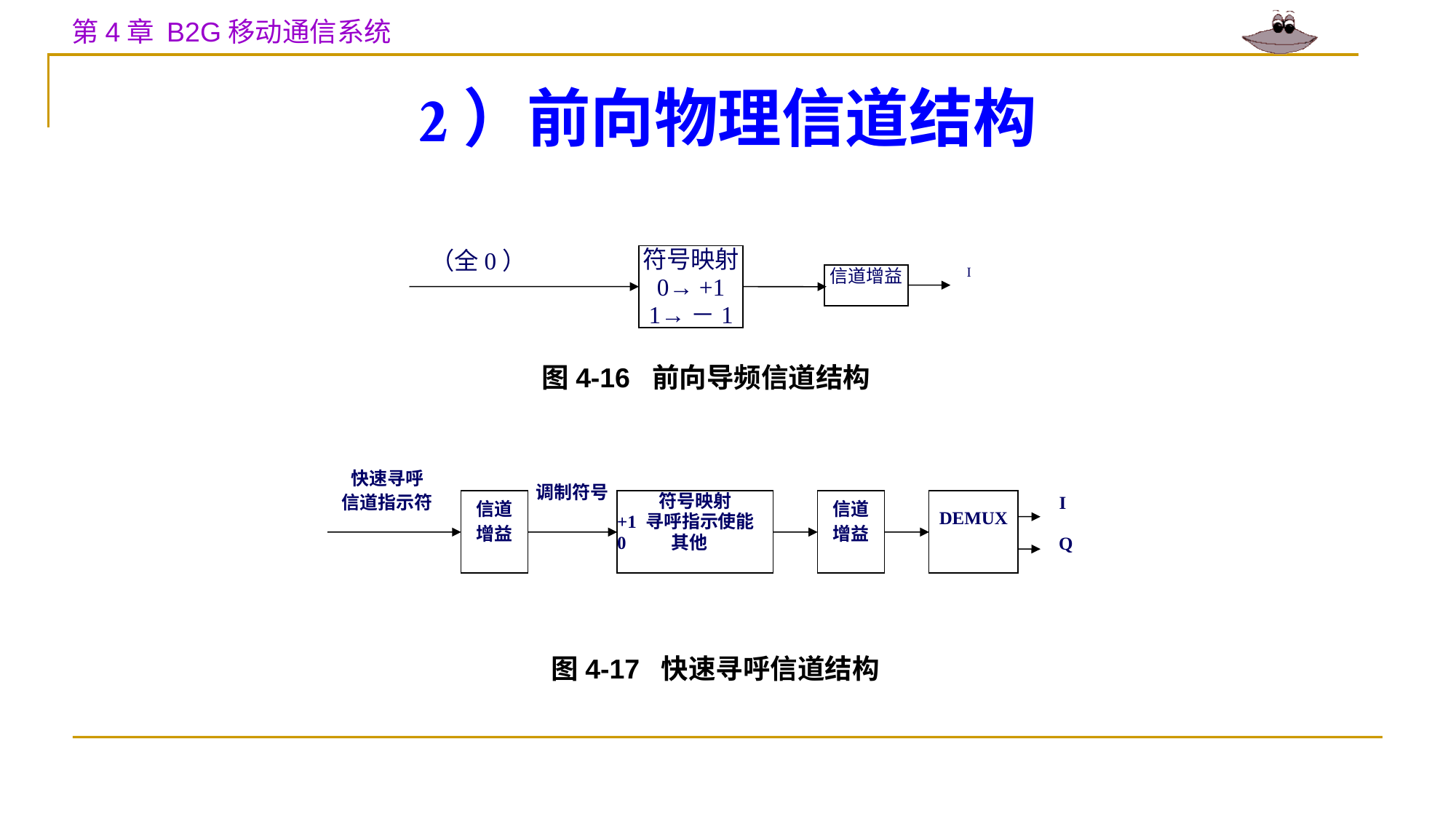

# 2）前向物理信道结构
（全0）
符号映射
0→ +1
1→－1

I
信道增益

图4-16  前向导频信道结构
快速寻呼
信道指示符
调制符号
信道
增益
符号映射
+1 寻呼指示使能
0         其他
信道
增益
DEMUX
I

Q

图4-17  快速寻呼信道结构